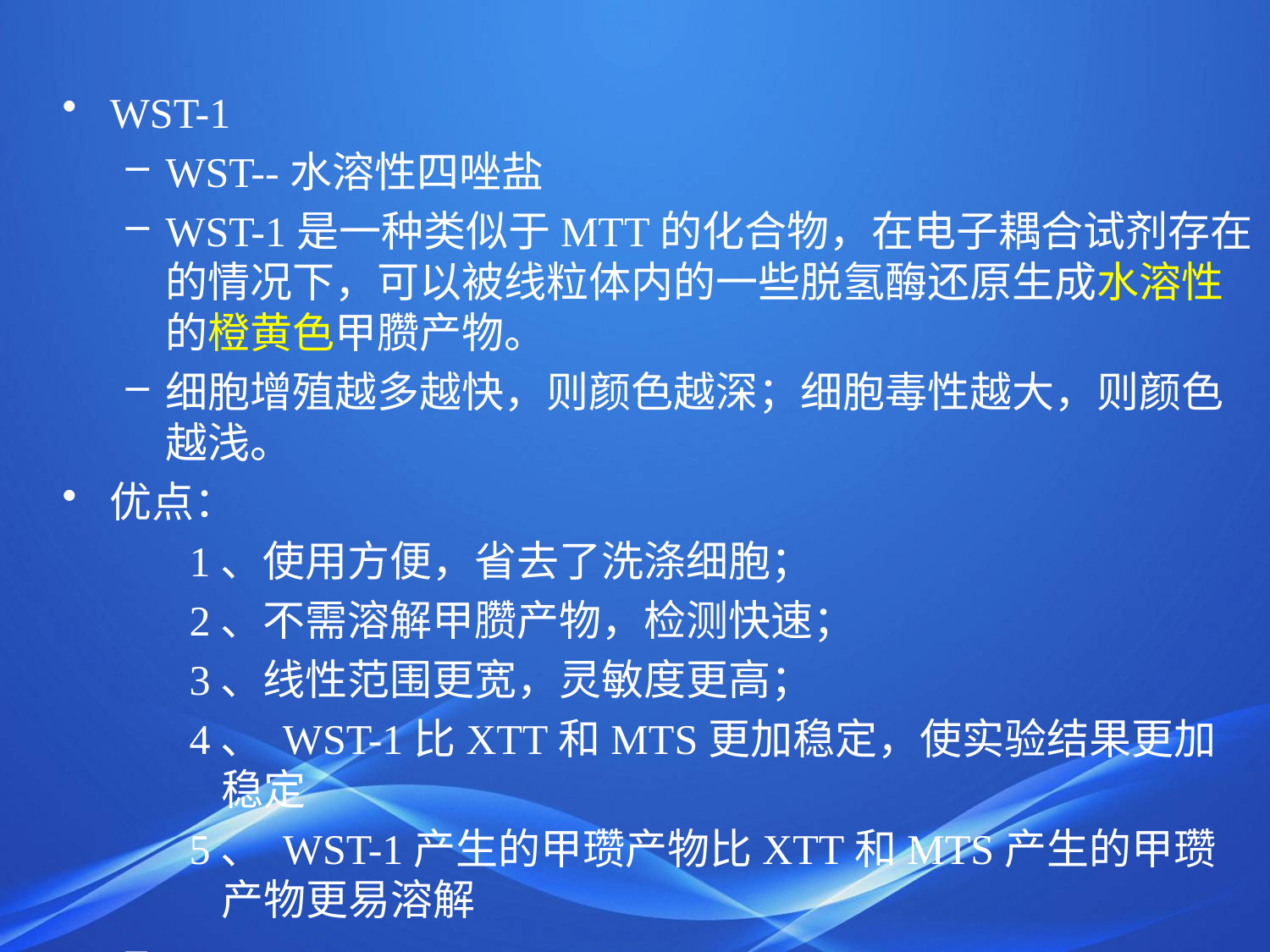

WST-1
WST--水溶性四唑盐
WST-1是一种类似于MTT的化合物，在电子耦合试剂存在的情况下，可以被线粒体内的一些脱氢酶还原生成水溶性的橙黄色甲臜产物。
细胞增殖越多越快，则颜色越深；细胞毒性越大，则颜色越浅。
优点：
1、使用方便，省去了洗涤细胞；
2、不需溶解甲臜产物，检测快速；
3、线性范围更宽，灵敏度更高；
4、 WST-1比XTT和MTS更加稳定，使实验结果更加稳定
5、 WST-1产生的甲瓒产物比XTT和MTS产生的甲瓒产物更易溶解